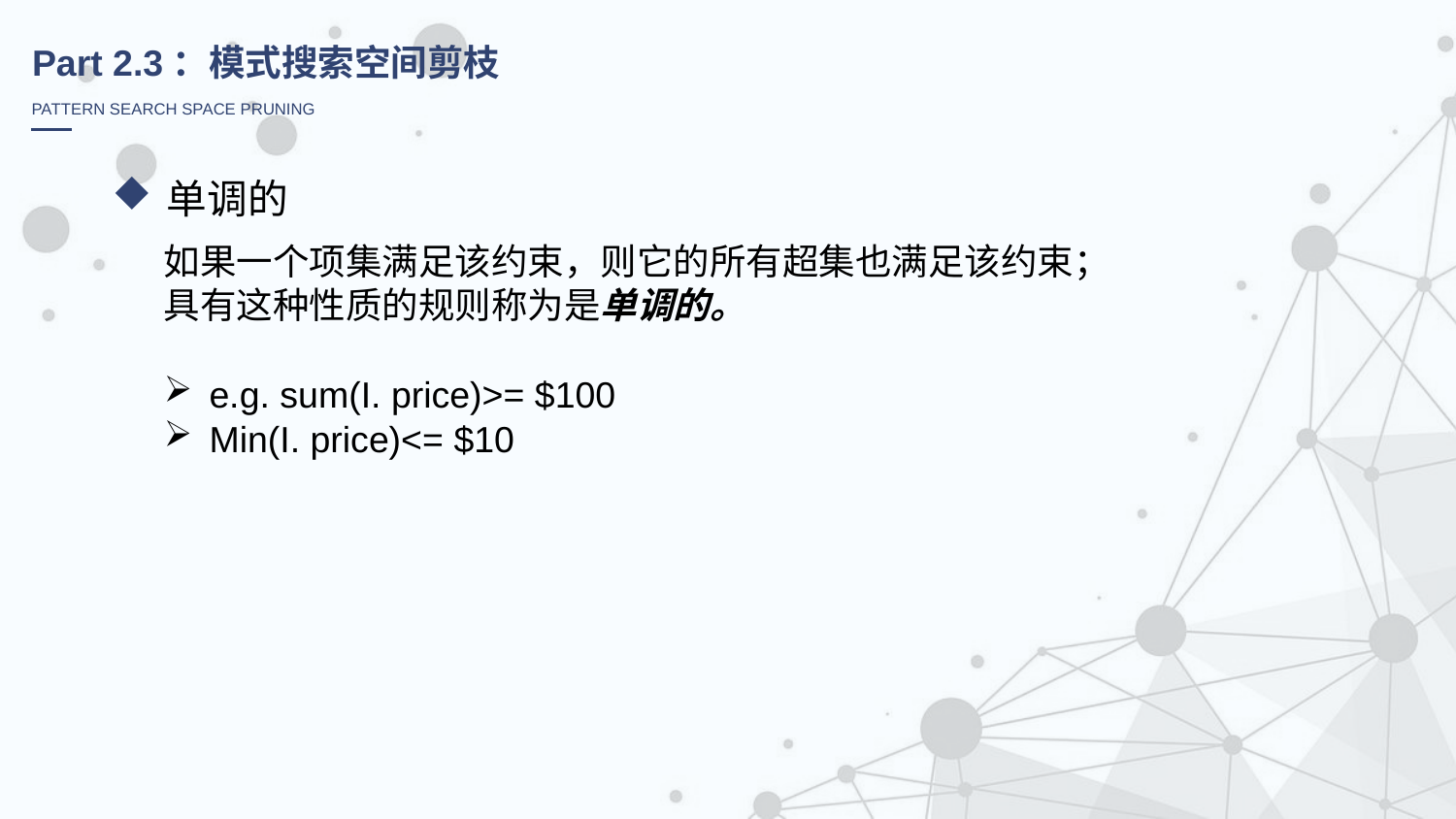

Part 2.3：模式搜索空间剪枝
PATTERN SEARCH SPACE PRUNING
单调的
如果一个项集满足该约束，则它的所有超集也满足该约束；具有这种性质的规则称为是单调的。

e.g. sum(I. price)>= $100
Min(I. price)<= $10